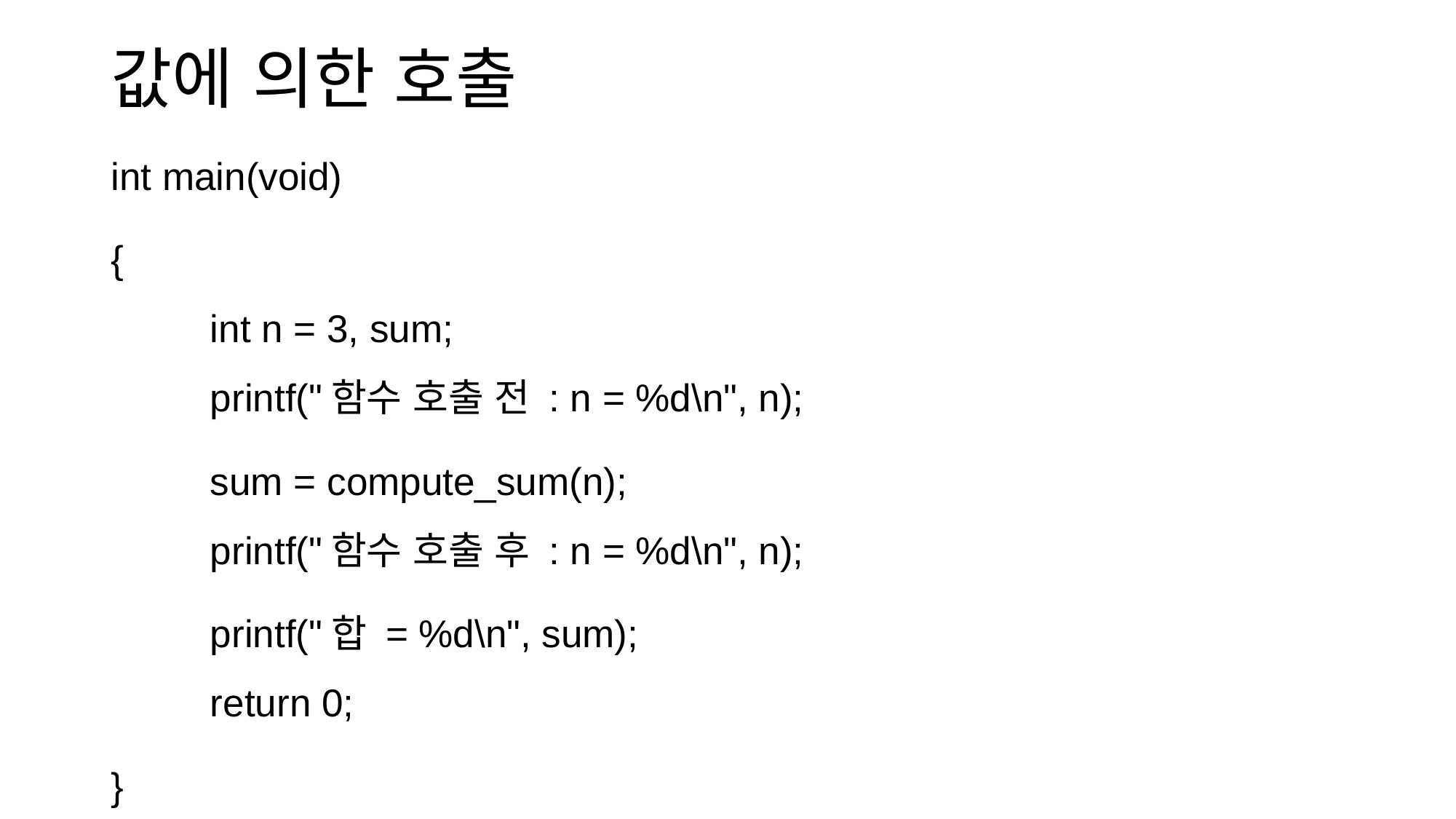

# 값에 의한 호출
int main(void)
{
	int n = 3, sum;
	printf("함수 호출 전 : n = %d\n", n);
	sum = compute_sum(n);
	printf("함수 호출 후 : n = %d\n", n);
	printf("합 = %d\n", sum);
	return 0;
}